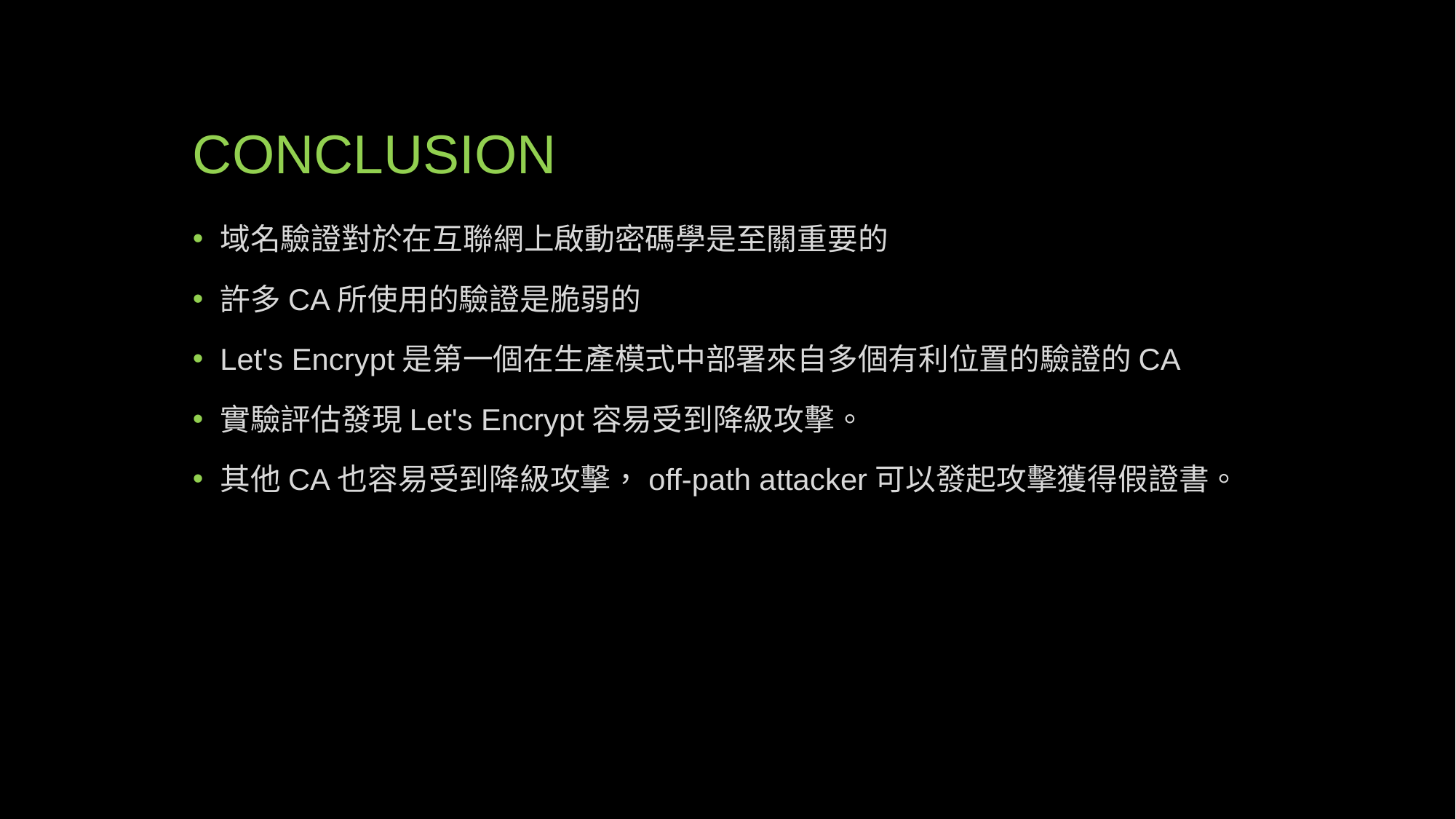

# CONCLUSION
域名驗證對於在互聯網上啟動密碼學是至關重要的
許多CA所使用的驗證是脆弱的
Let's Encrypt是第一個在生產模式中部署來自多個有利位置的驗證的CA
實驗評估發現Let's Encrypt容易受到降級攻擊。
其他CA也容易受到降級攻擊，off-path attacker可以發起攻擊獲得假證書。